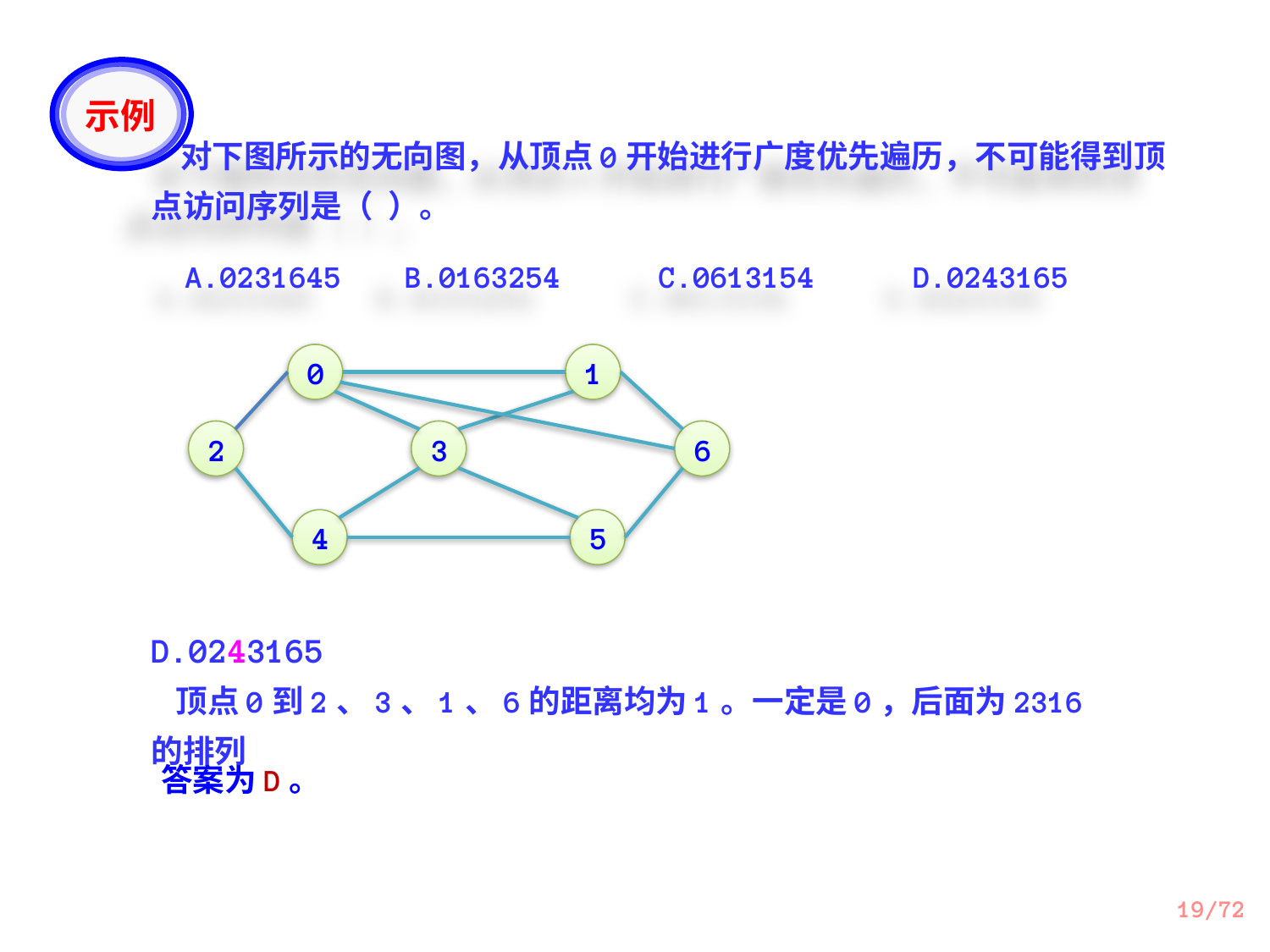

示例
   对下图所示的无向图，从顶点0开始进行广度优先遍历，不可能得到顶点访问序列是（  ）。
  A.0231645	B.0163254	C.0613154	D.0243165
0
1
2
3
6
4
5
D.0243165
  顶点0到2、3、1、6的距离均为1。一定是0，后面为2316的排列
答案为D。
19/72